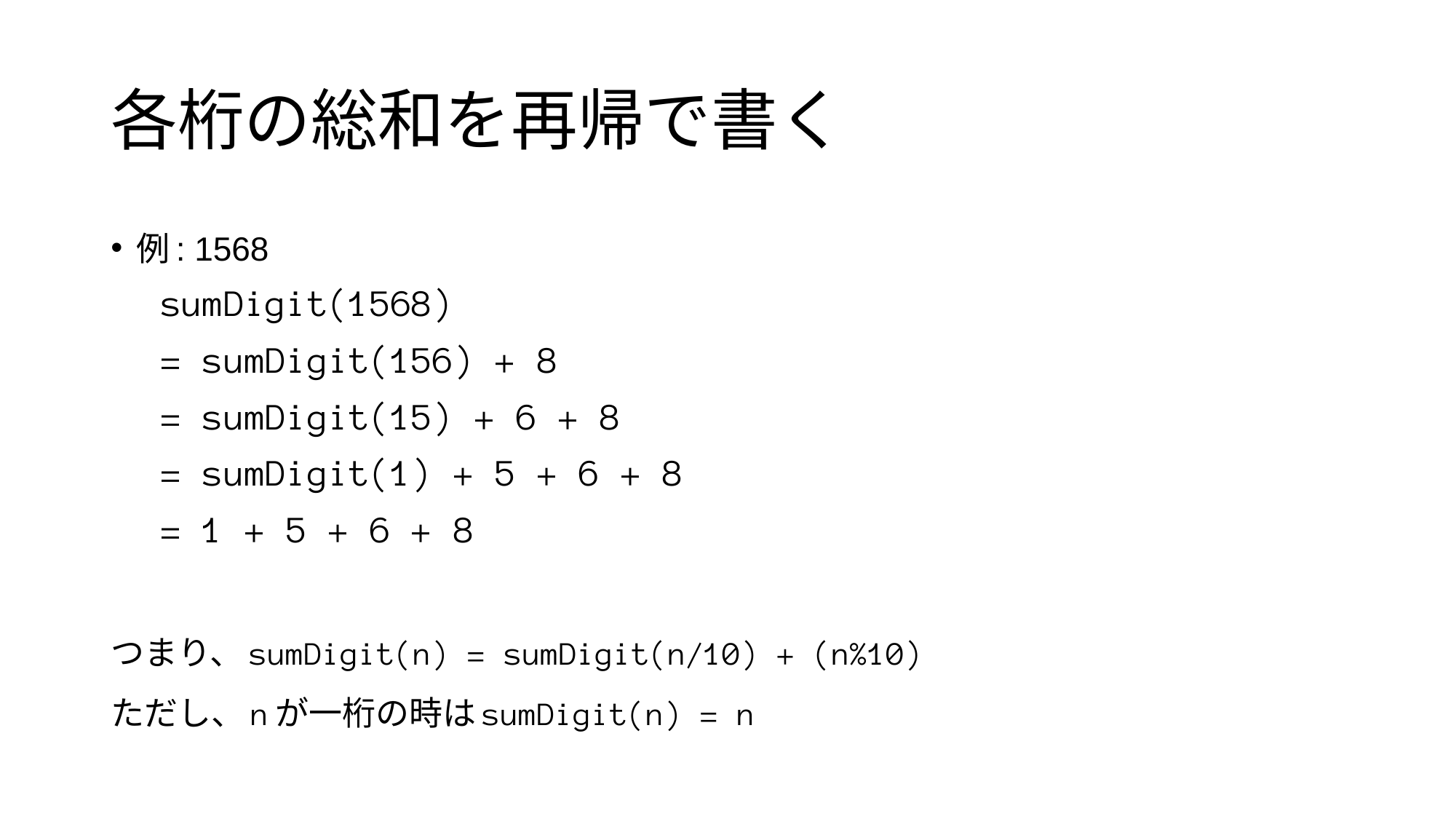

# 各桁の総和を再帰で書く
例: 1568
sumDigit(1568)
= sumDigit(156) + 8
= sumDigit(15) + 6 + 8
= sumDigit(1) + 5 + 6 + 8
= 1 + 5 + 6 + 8

つまり、sumDigit(n) = sumDigit(n/10) + (n%10)
ただし、nが一桁の時はsumDigit(n) = n